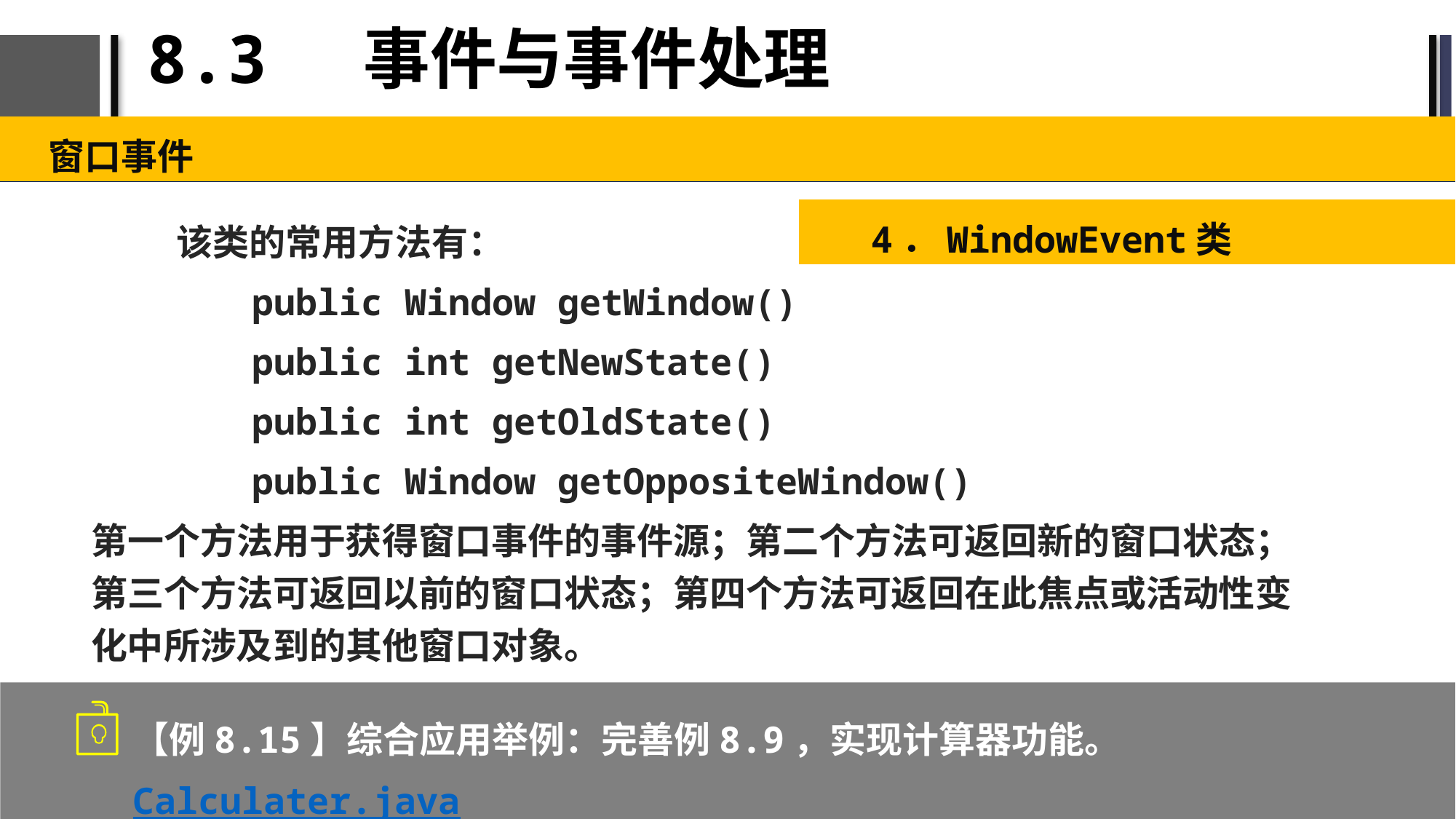

# 8.3  事件与事件处理

窗口事件

4．WindowEvent类
该类的常用方法有：
public Window getWindow()
public int getNewState()
public int getOldState()
public Window getOppositeWindow()
第一个方法用于获得窗口事件的事件源；第二个方法可返回新的窗口状态；第三个方法可返回以前的窗口状态；第四个方法可返回在此焦点或活动性变化中所涉及到的其他窗口对象。

【例8.15】综合应用举例：完善例8.9，实现计算器功能。
Calculater.java